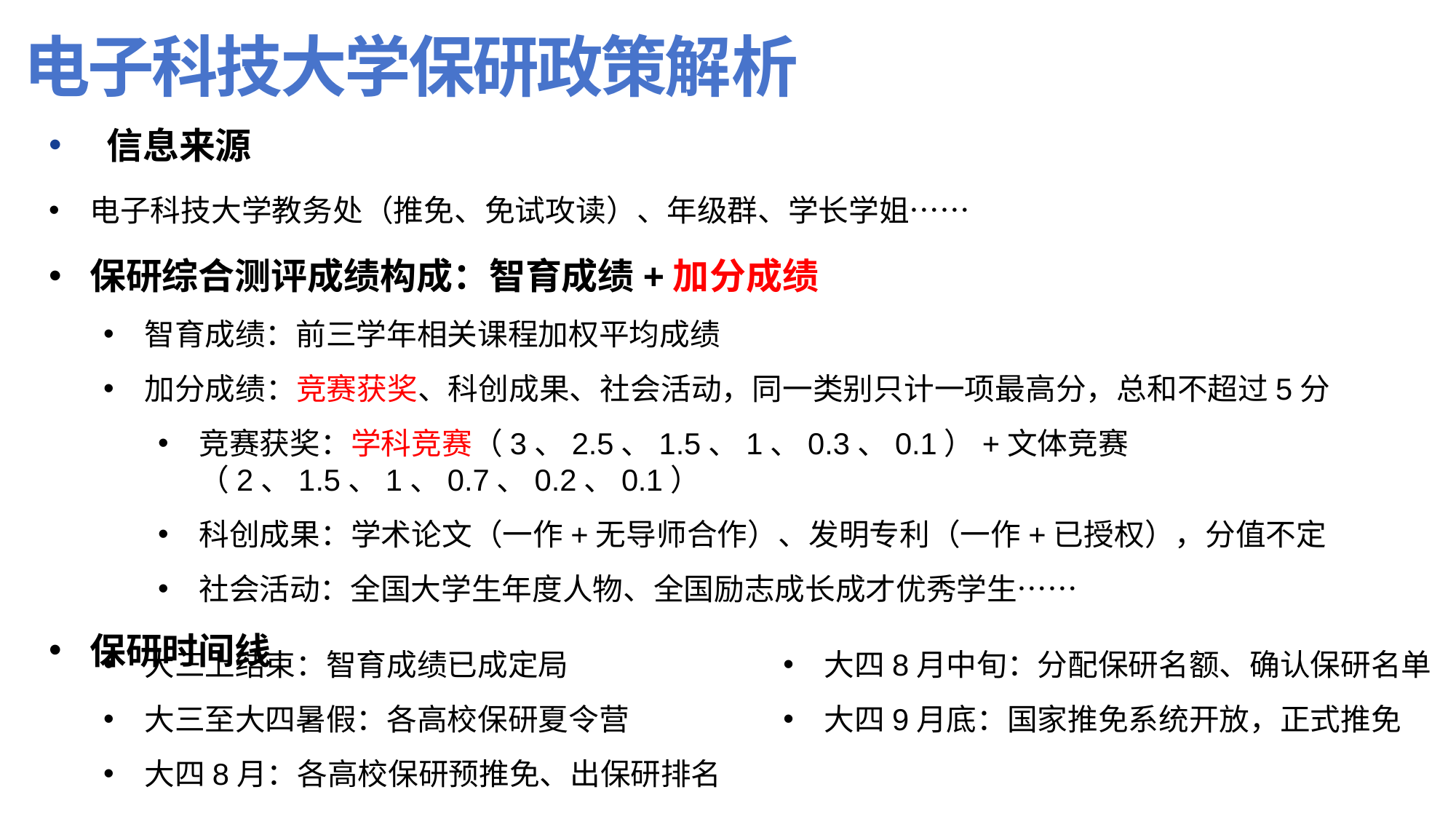

# 电子科技大学保研政策解析
 信息来源
电子科技大学教务处（推免、免试攻读）、年级群、学长学姐……
保研综合测评成绩构成：智育成绩+加分成绩
智育成绩：前三学年相关课程加权平均成绩
加分成绩：竞赛获奖、科创成果、社会活动，同一类别只计一项最高分，总和不超过5分
竞赛获奖：学科竞赛（3、2.5、1.5、1、0.3、0.1）+文体竞赛（2、1.5、1、0.7、0.2、0.1）
科创成果：学术论文（一作+无导师合作）、发明专利（一作+已授权），分值不定
社会活动：全国大学生年度人物、全国励志成长成才优秀学生……
保研时间线
大三上结束：智育成绩已成定局
大三至大四暑假：各高校保研夏令营
大四8月：各高校保研预推免、出保研排名
大四8月中旬：分配保研名额、确认保研名单
大四9月底：国家推免系统开放，正式推免